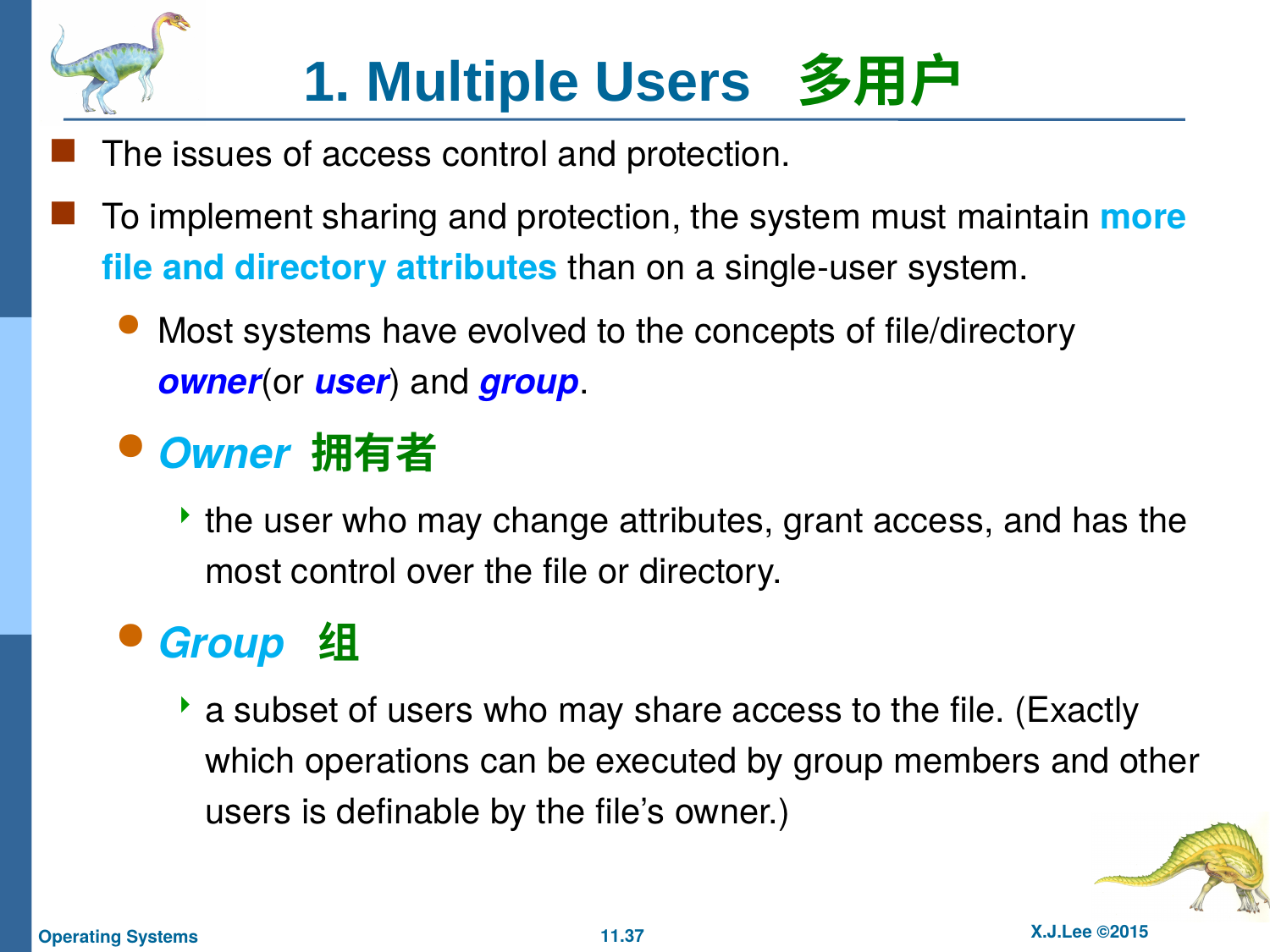

# 1. Multiple Users  多用户
The issues of access control and protection.
To implement sharing and protection, the system must maintain more file and directory attributes than on a single-user system.
Most systems have evolved to the concepts of file/directory owner(or user) and group.
Owner 拥有者
the user who may change attributes, grant access, and has the most control over the file or directory.
Group  组
a subset of users who may share access to the file. (Exactly which operations can be executed by group members and other users is definable by the file’s owner.)